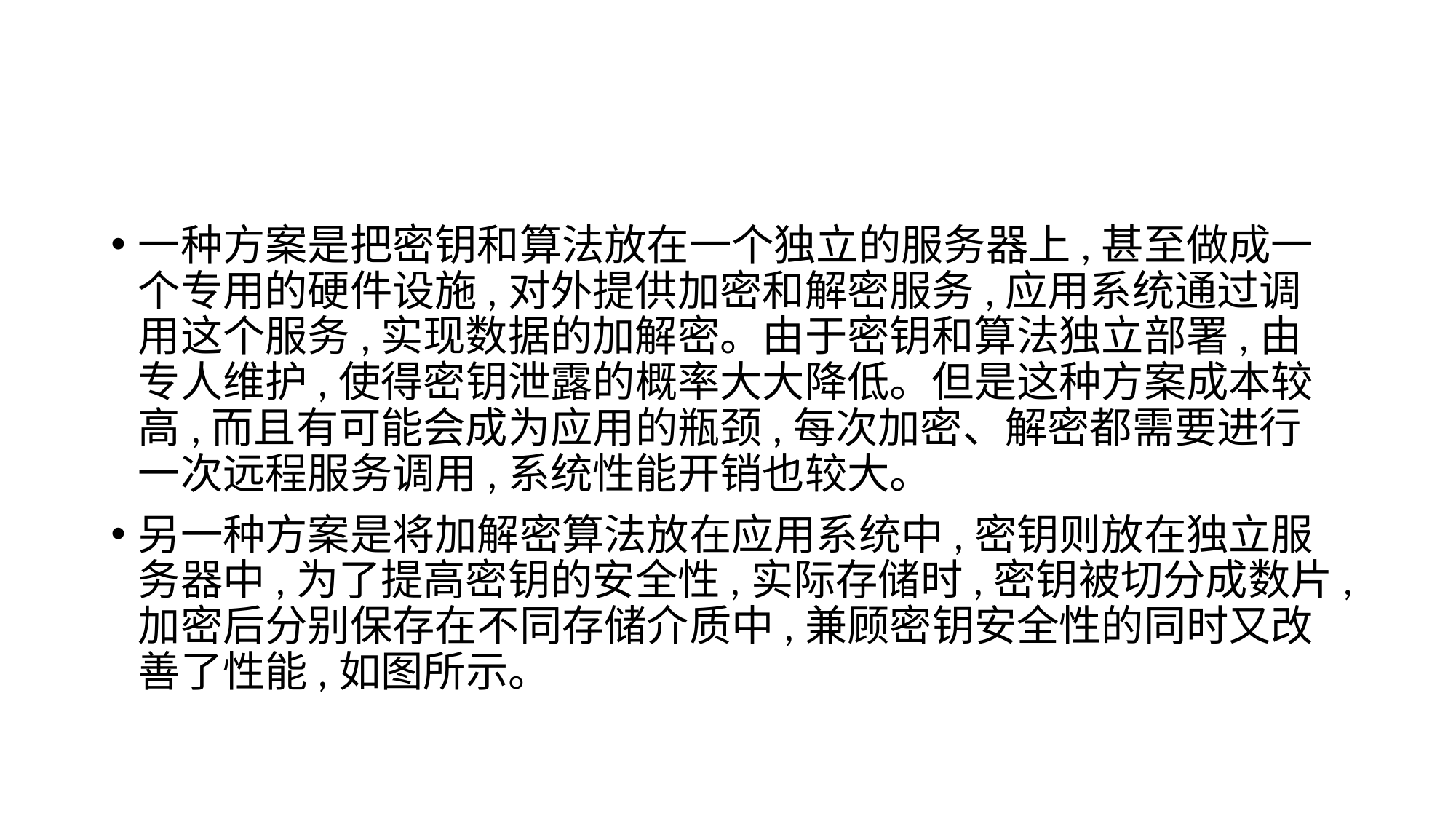

#
一种方案是把密钥和算法放在一个独立的服务器上,甚至做成一个专用的硬件设施,对外提供加密和解密服务,应用系统通过调用这个服务,实现数据的加解密。由于密钥和算法独立部署,由专人维护,使得密钥泄露的概率大大降低。但是这种方案成本较高,而且有可能会成为应用的瓶颈,每次加密、解密都需要进行一次远程服务调用,系统性能开销也较大。
另一种方案是将加解密算法放在应用系统中,密钥则放在独立服务器中,为了提高密钥的安全性,实际存储时,密钥被切分成数片,加密后分别保存在不同存储介质中,兼顾密钥安全性的同时又改善了性能,如图所示。